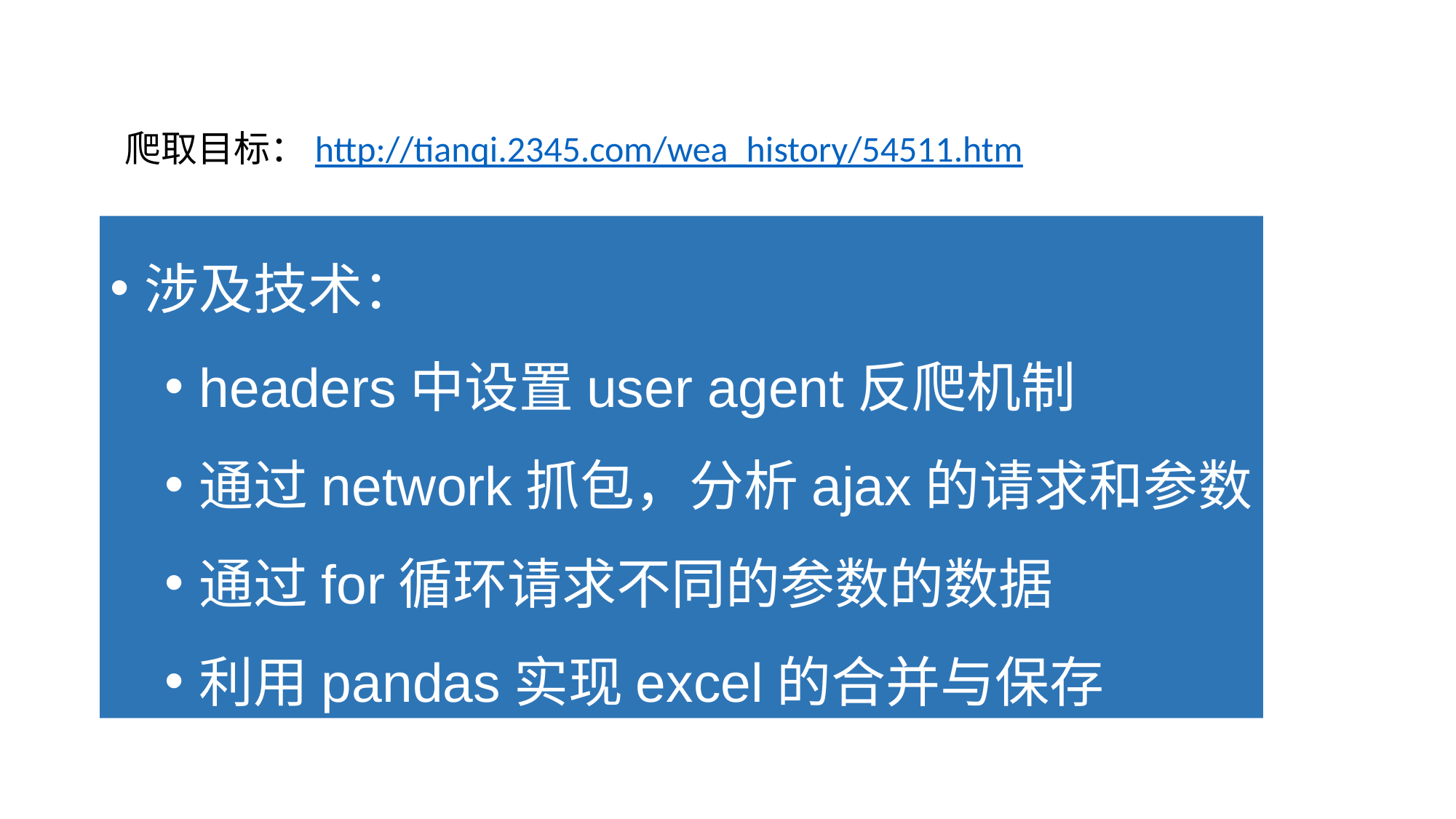

爬取目标：http://tianqi.2345.com/wea_history/54511.htm
涉及技术：
headers中设置user agent反爬机制
通过network抓包，分析ajax的请求和参数
通过for循环请求不同的参数的数据
利用pandas实现excel的合并与保存